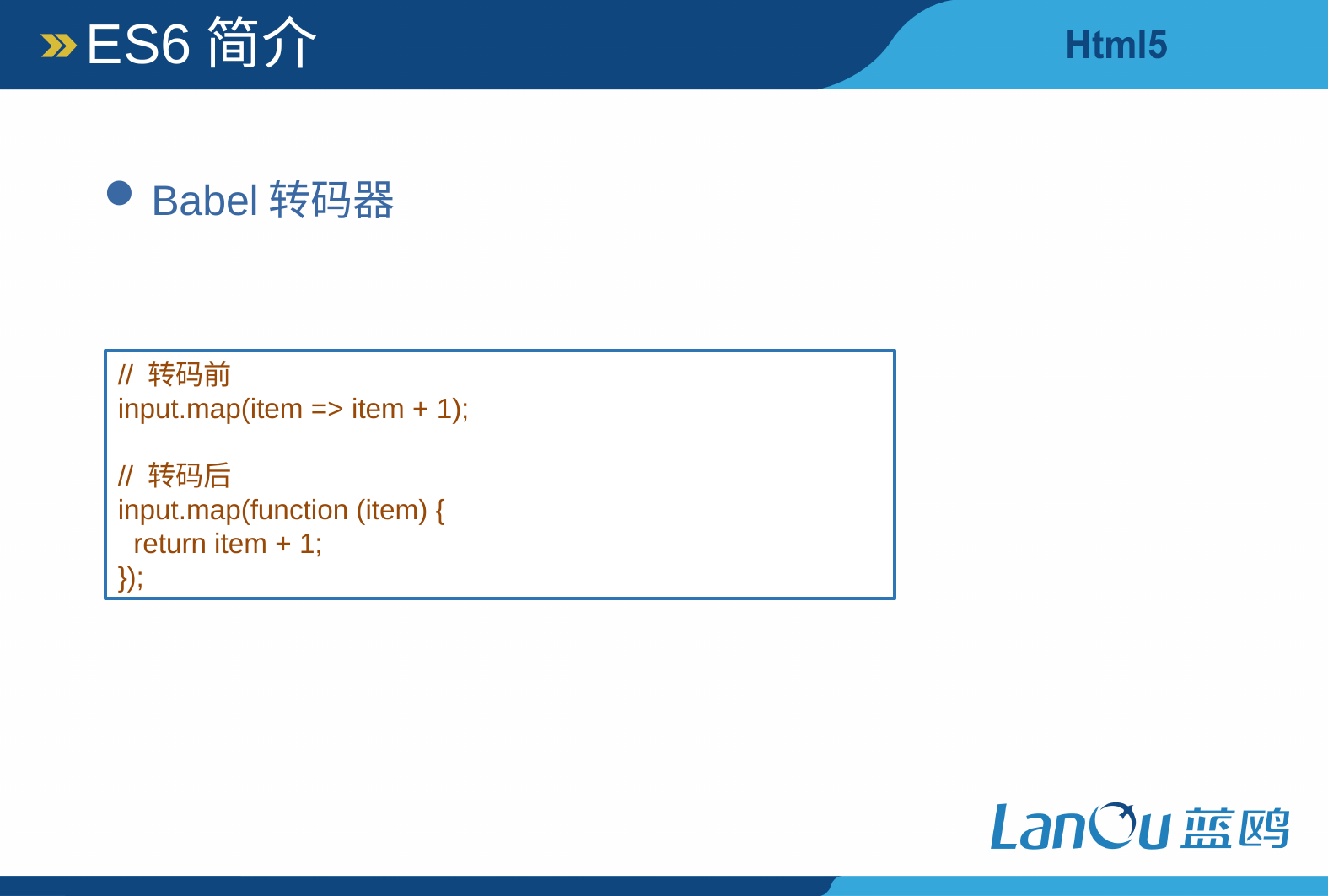

ES6简介
Babel转码器
// 转码前
input.map(item => item + 1);

// 转码后
input.map(function (item) {
  return item + 1;
});